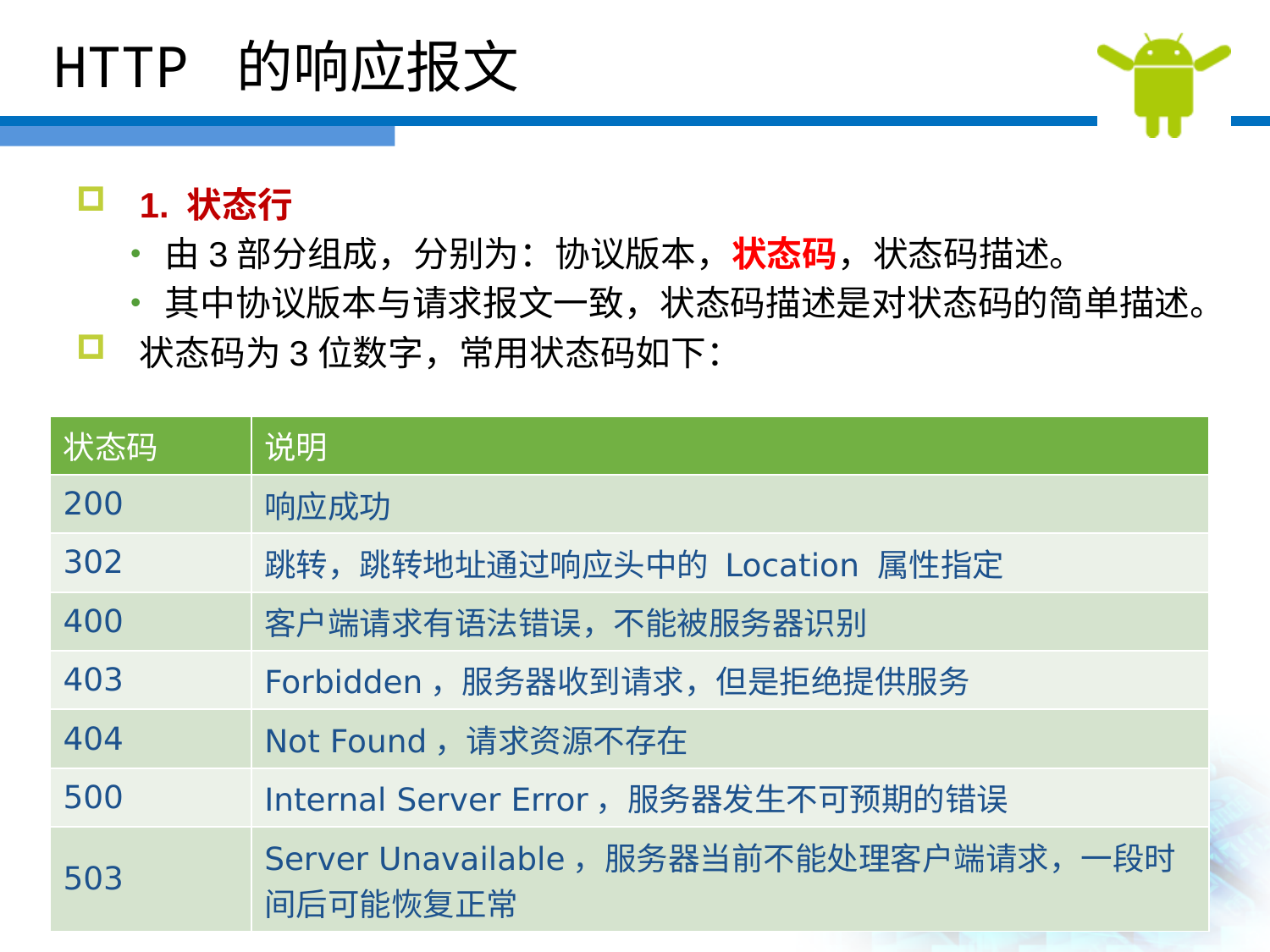

HTTP 的响应报文
1. 状态行
由3部分组成，分别为：协议版本，状态码，状态码描述。
其中协议版本与请求报文一致，状态码描述是对状态码的简单描述。
状态码为3位数字，常用状态码如下：
| 状态码 | 说明 |
| --- | --- |
| 200 | 响应成功 |
| 302 | 跳转，跳转地址通过响应头中的 Location 属性指定 |
| 400 | 客户端请求有语法错误，不能被服务器识别 |
| 403 | Forbidden，服务器收到请求，但是拒绝提供服务 |
| 404 | Not Found，请求资源不存在 |
| 500 | Internal Server Error，服务器发生不可预期的错误 |
| 503 | Server Unavailable，服务器当前不能处理客户端请求，一段时间后可能恢复正常 |